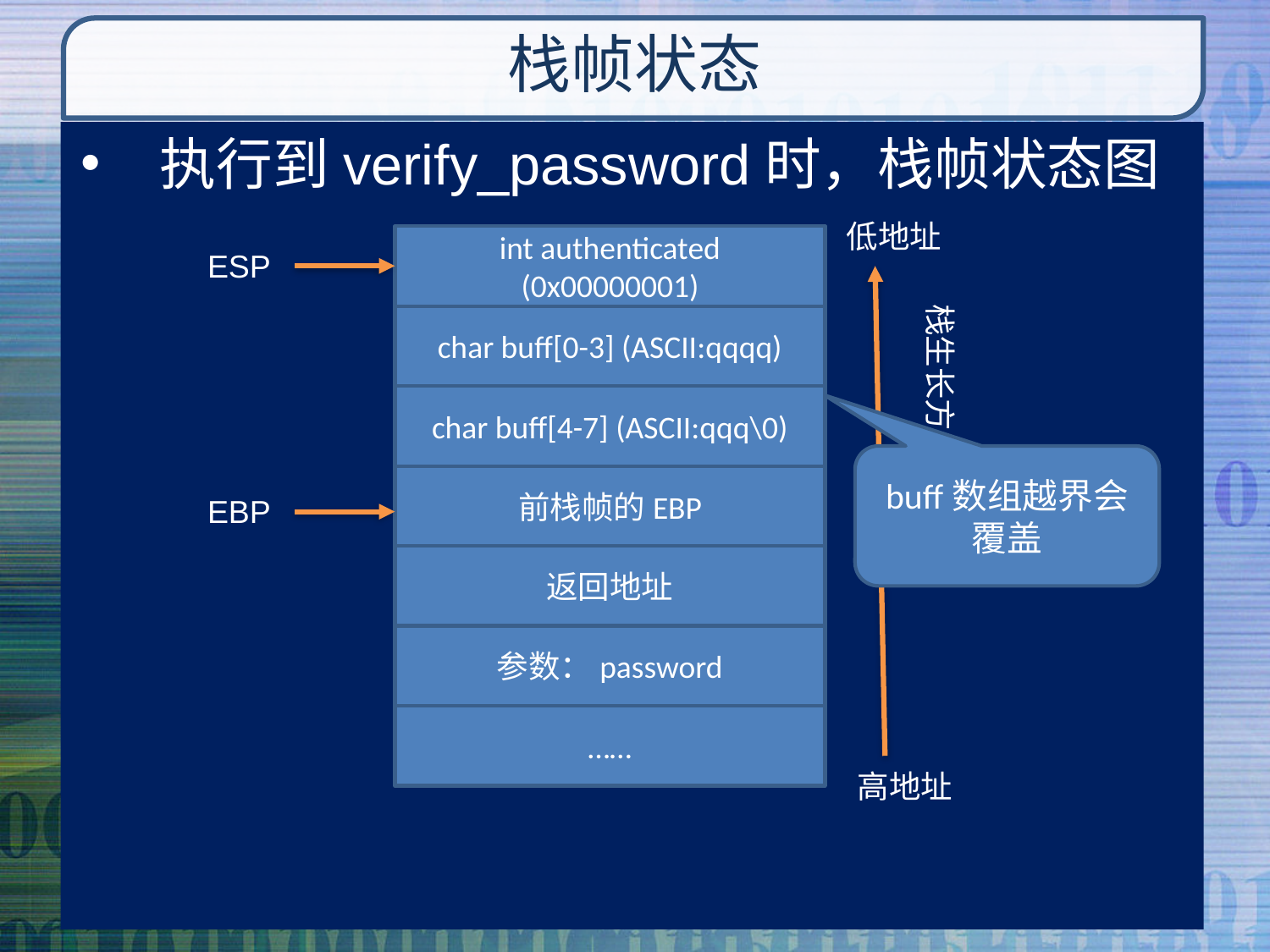

# 栈帧状态
执行到verify_password时，栈帧状态图
低地址
int authenticated (0x00000001)
ESP
栈生长方向
char buff[0-3] (ASCII:qqqq)
char buff[4-7] (ASCII:qqq\0)
buff数组越界会覆盖
前栈帧的EBP
EBP
返回地址
参数：password
……
高地址